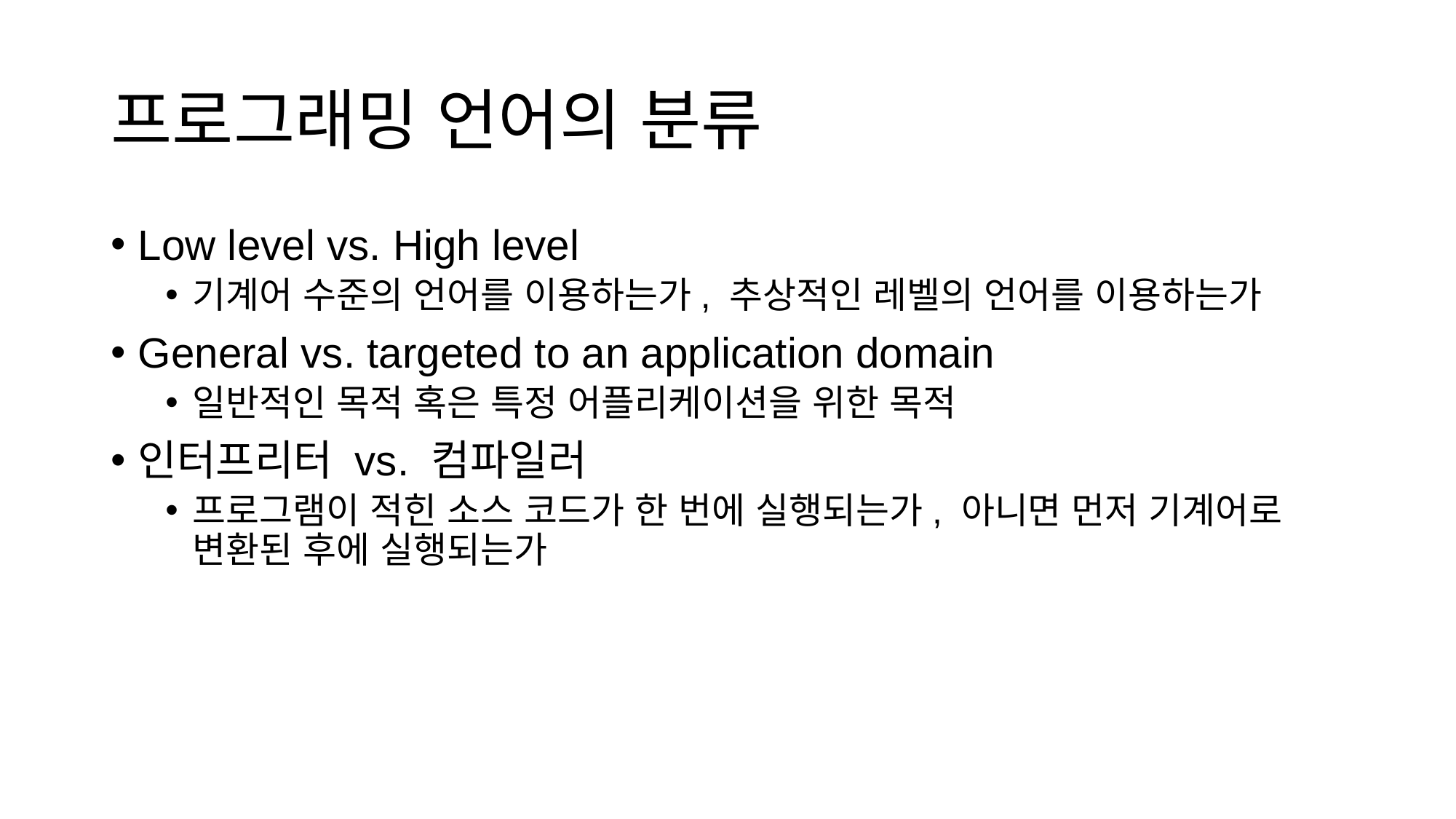

# 프로그래밍 언어의 분류
Low level vs. High level
기계어 수준의 언어를 이용하는가, 추상적인 레벨의 언어를 이용하는가
General vs. targeted to an application domain
일반적인 목적 혹은 특정 어플리케이션을 위한 목적
인터프리터 vs. 컴파일러
프로그램이 적힌 소스 코드가 한 번에 실행되는가, 아니면 먼저 기계어로 변환된 후에 실행되는가